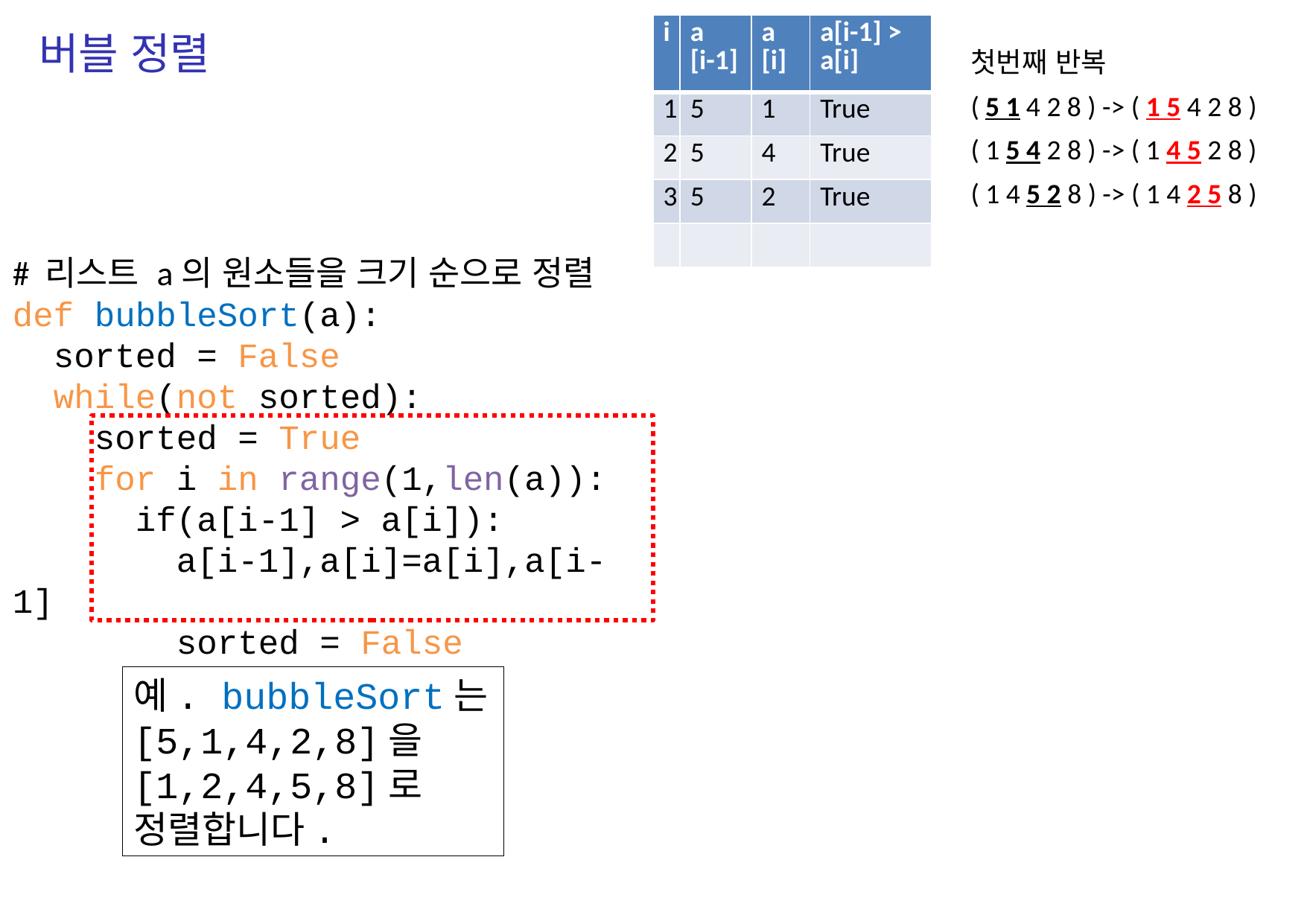

| i | a [i-1] | a [i] | a[i-1] > a[i] |
| --- | --- | --- | --- |
| 1 | 5 | 1 | True |
| 2 | 5 | 4 | True |
| 3 | 5 | 2 | True |
|  |  |  |  |
# 버블 정렬
첫번째 반복
( 5 1 4 2 8 ) -> ( 1 5 4 2 8 )
( 1 5 4 2 8 ) -> ( 1 4 5 2 8 )
( 1 4 5 2 8 ) -> ( 1 4 2 5 8 )

# 리스트 a의 원소들을 크기 순으로 정렬
def bubbleSort(a):
  sorted = False
  while(not sorted):
    sorted = True
    for i in range(1,len(a)):
      if(a[i-1] > a[i]):
        a[i-1],a[i]=a[i],a[i-1]
        sorted = False

예. bubbleSort는 [5,1,4,2,8]을 [1,2,4,5,8]로
정렬합니다.